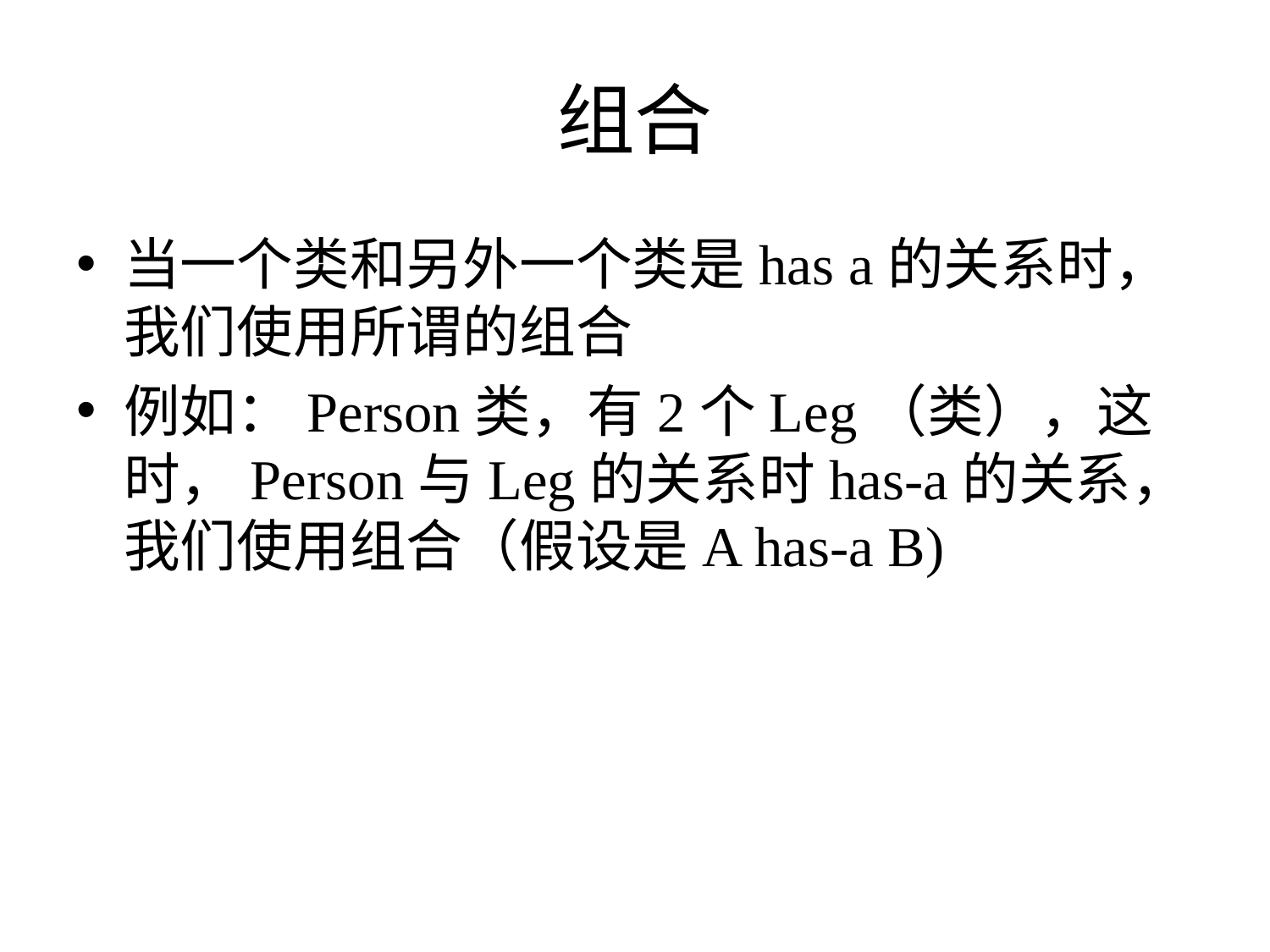

# 组合
当一个类和另外一个类是has a的关系时，我们使用所谓的组合
例如：Person类，有2个Leg（类），这时，Person与Leg的关系时has-a的关系，我们使用组合（假设是A has-a B)